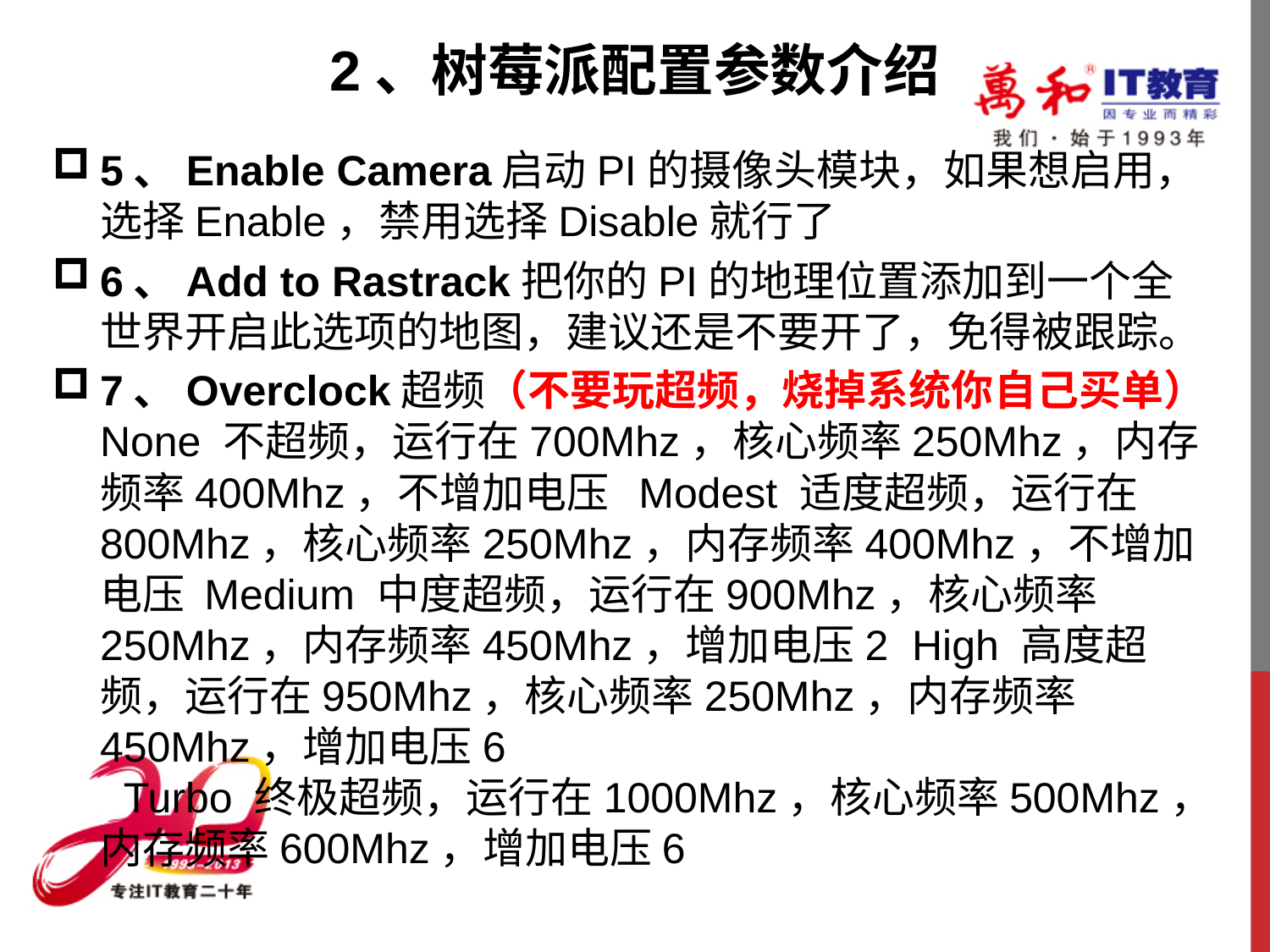

# 2、树莓派配置参数介绍
5、Enable Camera启动PI的摄像头模块，如果想启用，选择Enable，禁用选择Disable就行了
6、Add to Rastrack把你的PI的地理位置添加到一个全世界开启此选项的地图，建议还是不要开了，免得被跟踪。
7、Overclock超频（不要玩超频，烧掉系统你自己买单） None 不超频，运行在700Mhz，核心频率250Mhz，内存频率400Mhz，不增加电压  Modest 适度超频，运行在800Mhz，核心频率250Mhz，内存频率400Mhz，不增加电压 Medium 中度超频，运行在900Mhz，核心频率250Mhz，内存频率450Mhz，增加电压2  High 高度超频，运行在950Mhz，核心频率250Mhz，内存频率450Mhz，增加电压6
  Turbo 终极超频，运行在1000Mhz，核心频率500Mhz，内存频率600Mhz，增加电压6